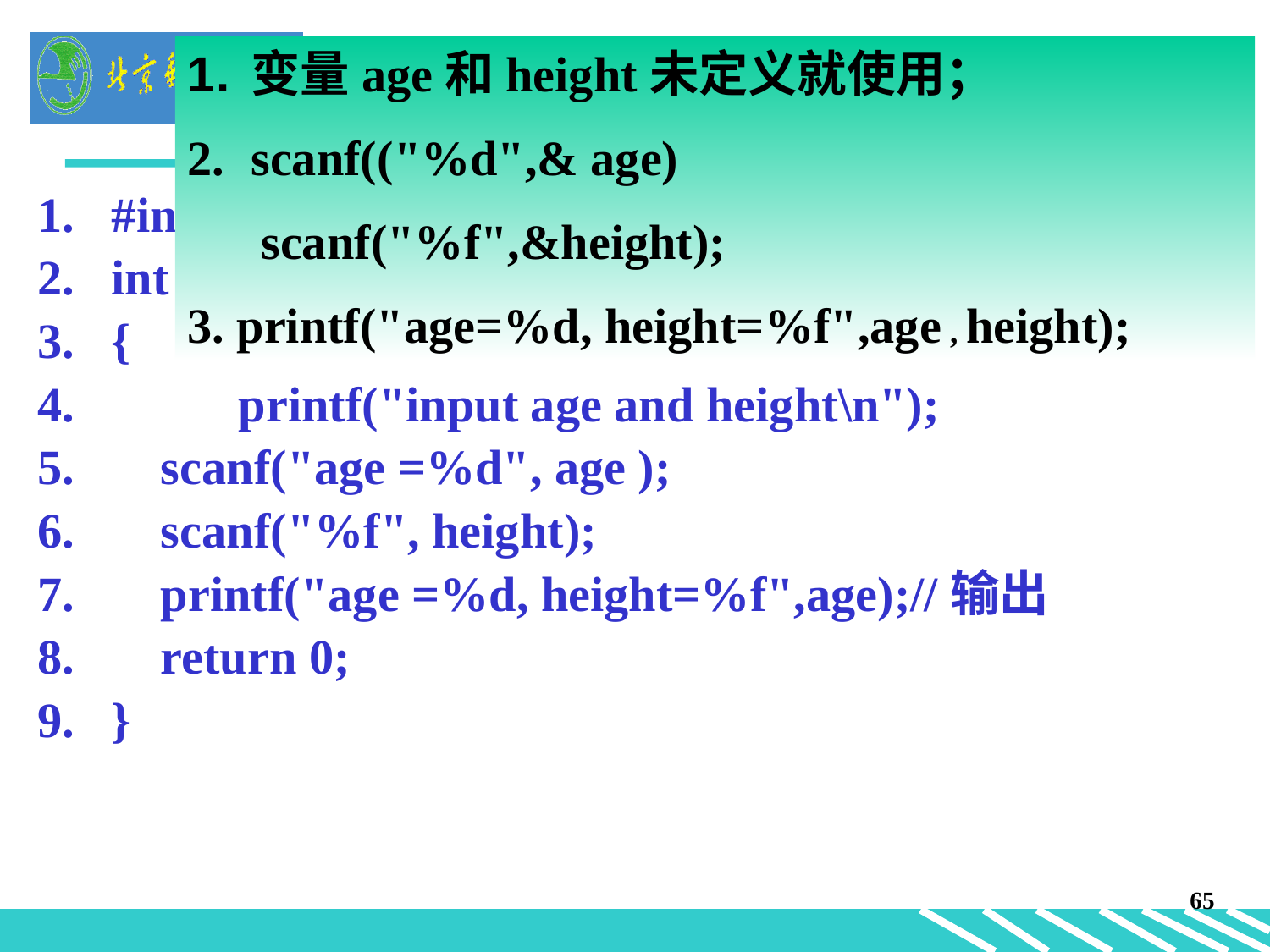

变量age和height未定义就使用；
scanf(("%d",& age)
      scanf("%f",&height);
3. printf("age=%d, height=%f",age , height);
# 找出以下程序的错误
#include<stdio.h>
int main()
{
	printf("input age and height\n");
    scanf("age =%d", age );
    scanf("%f", height);
    printf("age =%d, height=%f",age);//输出
    return 0;
}
65